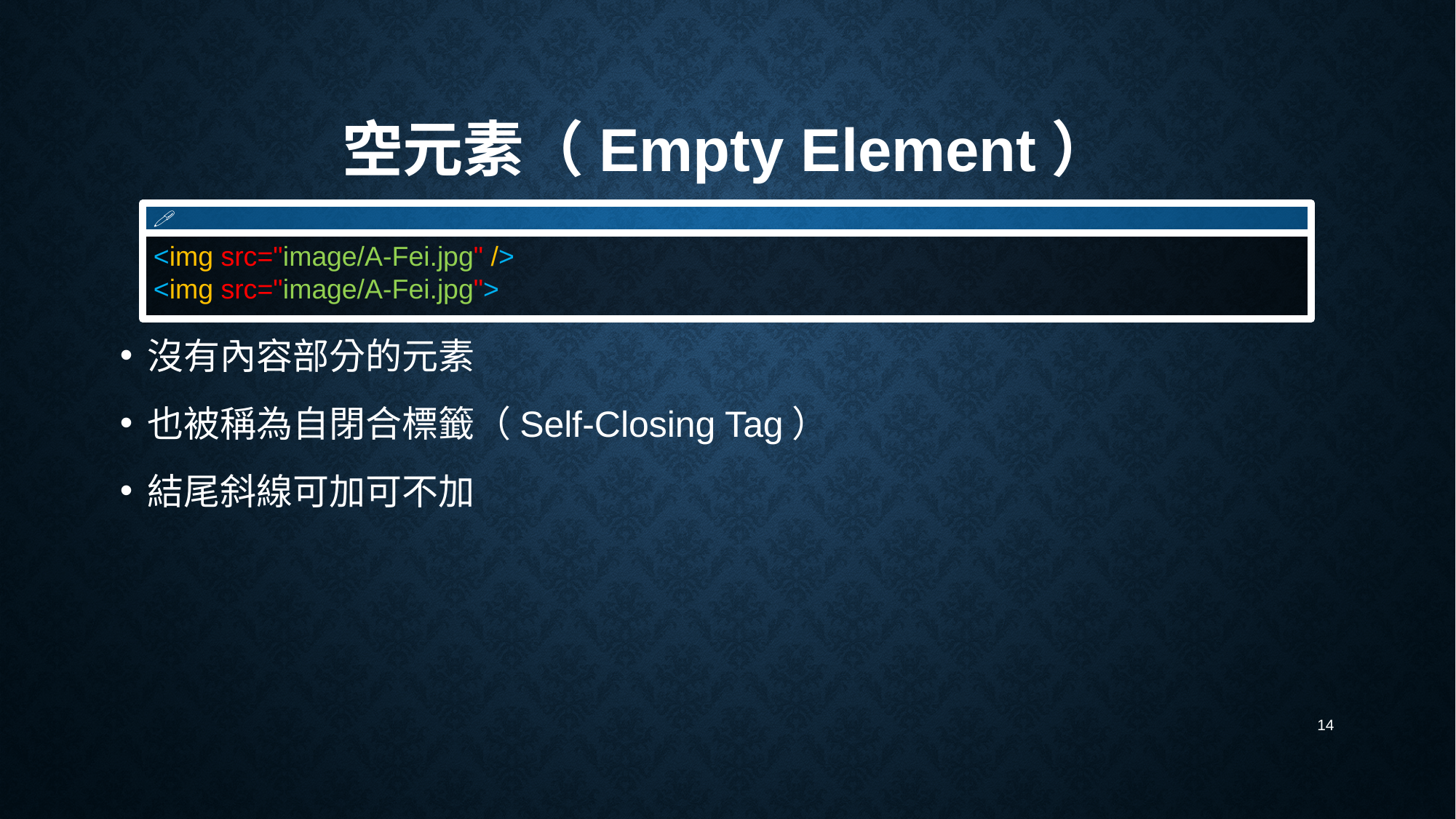

# 空元素（Empty Element）
🖊
<img src="image/A-Fei.jpg" />
<img src="image/A-Fei.jpg">
沒有內容部分的元素
也被稱為自閉合標籤（Self-Closing Tag）
結尾斜線可加可不加
14